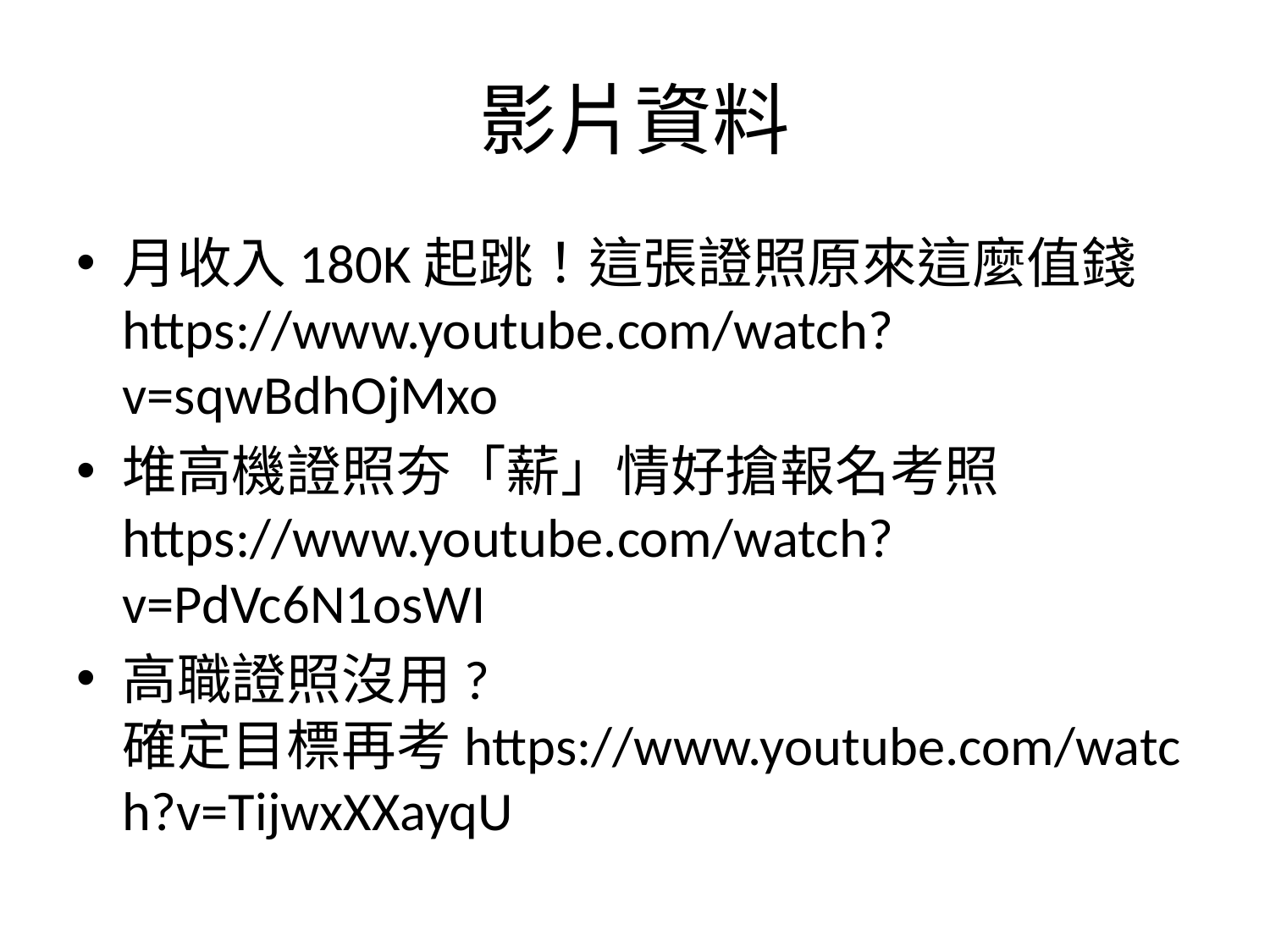

# 影片資料
月收入180K起跳！這張證照原來這麼值錢https://www.youtube.com/watch?v=sqwBdhOjMxo
堆高機證照夯「薪」情好搶報名考照https://www.youtube.com/watch?v=PdVc6N1osWI
高職證照沒用? 確定目標再考https://www.youtube.com/watch?v=TijwxXXayqU